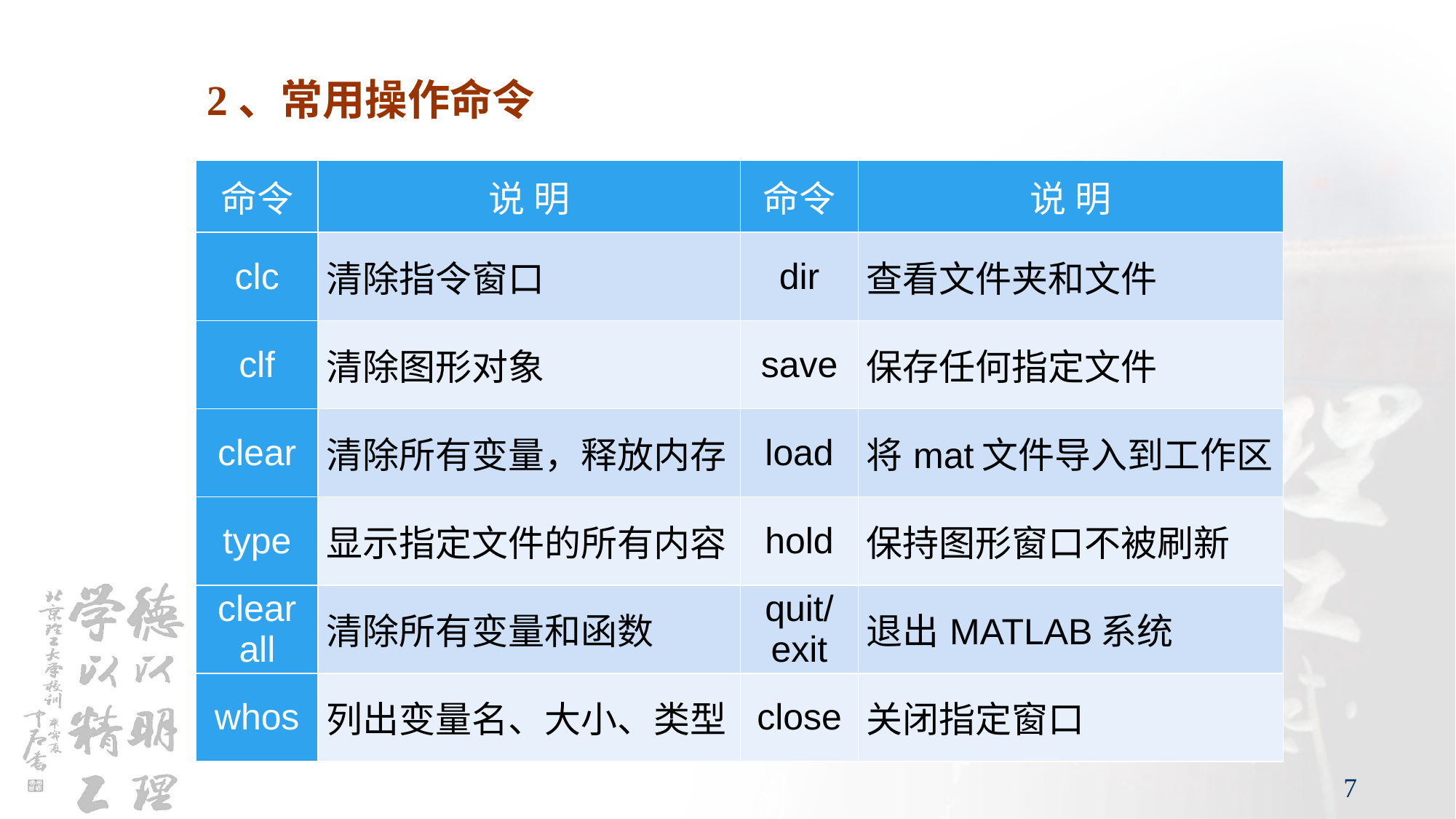

2、常用操作命令
| 命令 | 说 明 | 命令 | 说 明 |
| --- | --- | --- | --- |
| clc | 清除指令窗口 | dir | 查看文件夹和文件 |
| clf | 清除图形对象 | save | 保存任何指定文件 |
| clear | 清除所有变量，释放内存 | load | 将mat文件导入到工作区 |
| type | 显示指定文件的所有内容 | hold | 保持图形窗口不被刷新 |
| clear all | 清除所有变量和函数 | quit/exit | 退出MATLAB系统 |
| whos | 列出变量名、大小、类型 | close | 关闭指定窗口 |